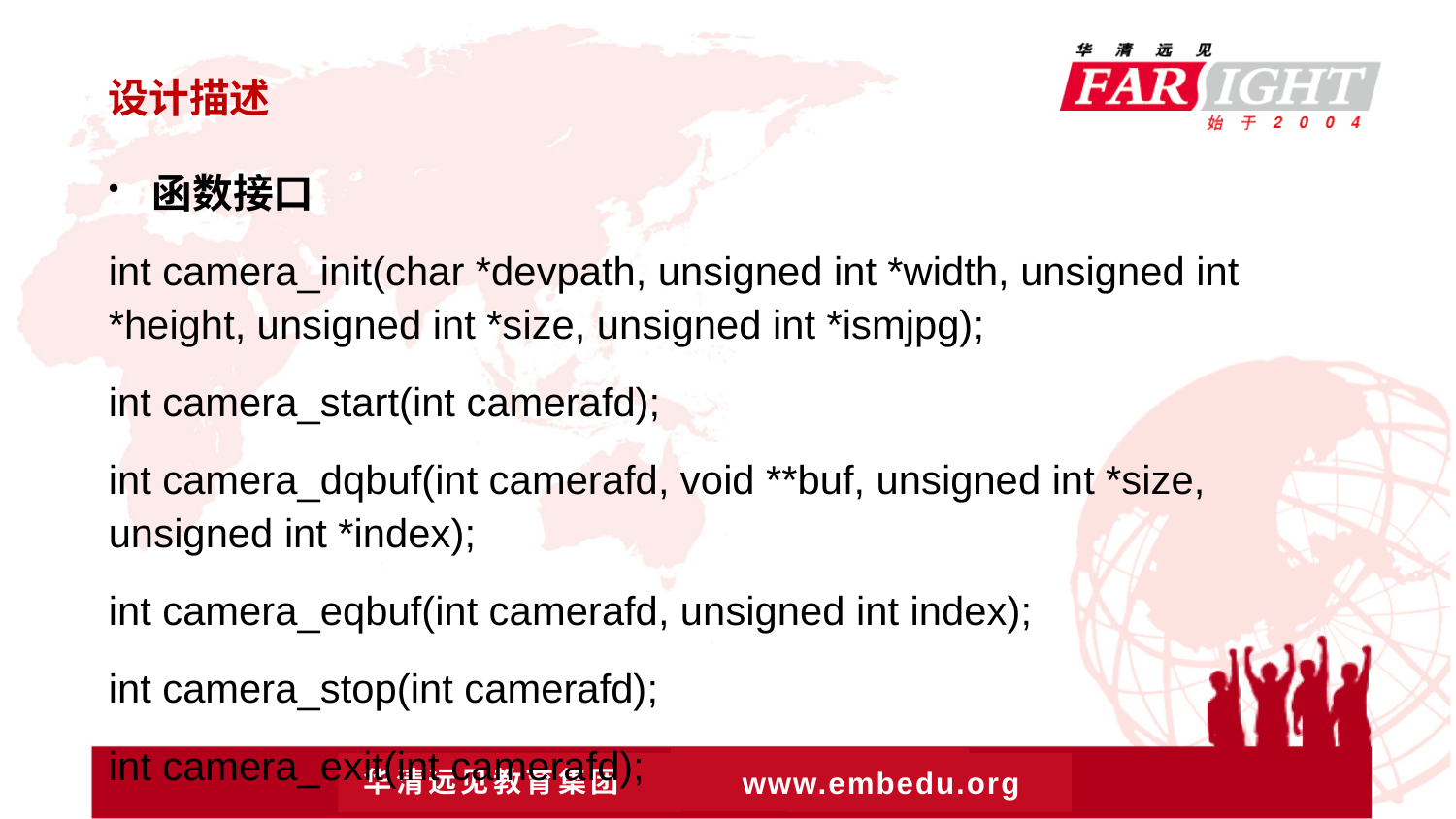

# 设计描述
函数接口
int camera_init(char *devpath, unsigned int *width, unsigned int *height, unsigned int *size, unsigned int *ismjpg);
int camera_start(int camerafd);
int camera_dqbuf(int camerafd, void **buf, unsigned int *size, unsigned int *index);
int camera_eqbuf(int camerafd, unsigned int index);
int camera_stop(int camerafd);
int camera_exit(int camerafd);